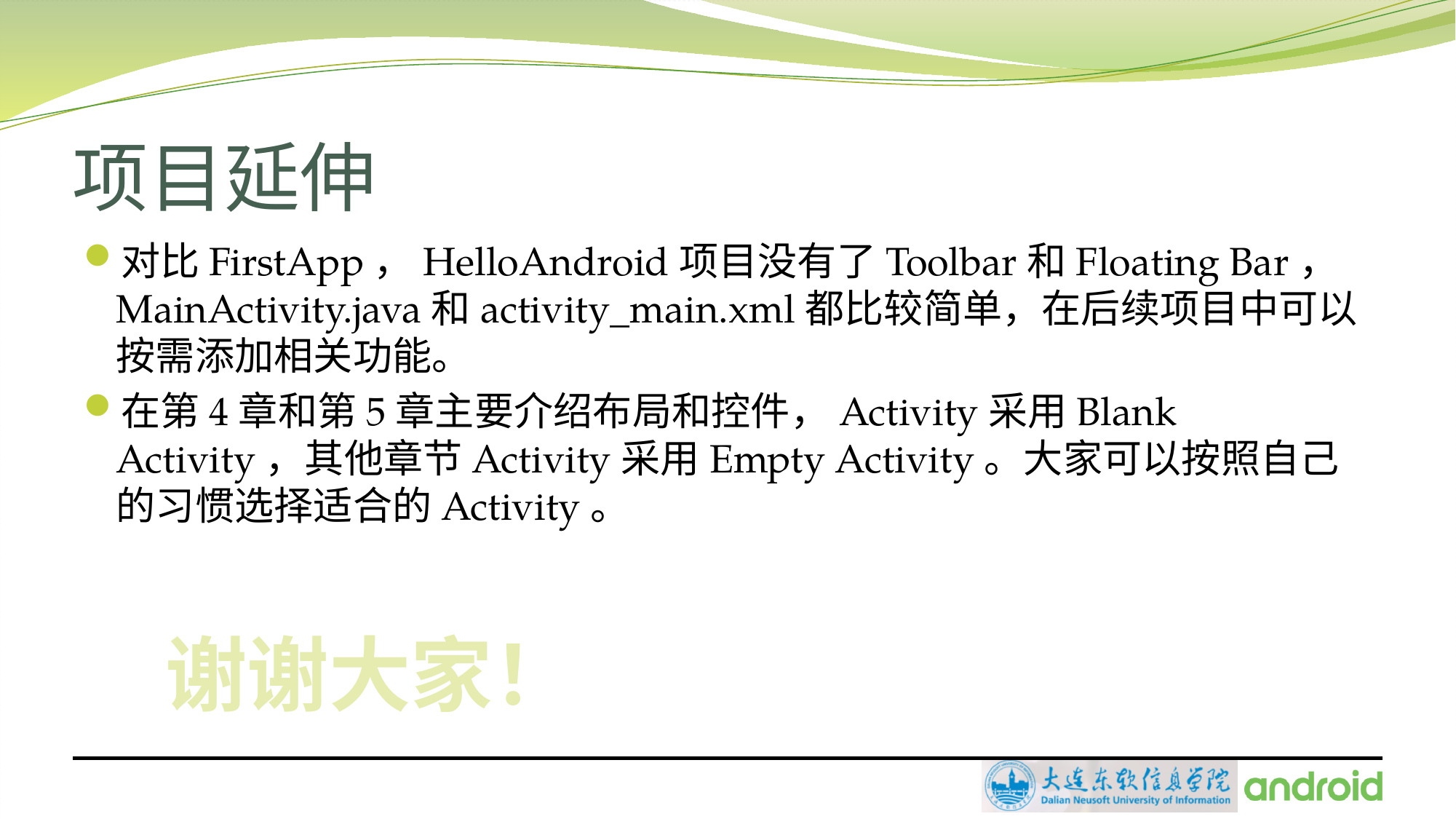

# 项目延伸
对比FirstApp，HelloAndroid项目没有了Toolbar和Floating Bar，MainActivity.java和activity_main.xml都比较简单，在后续项目中可以按需添加相关功能。
在第4章和第5章主要介绍布局和控件，Activity采用Blank Activity，其他章节Activity采用Empty Activity。大家可以按照自己的习惯选择适合的Activity。
谢谢大家！